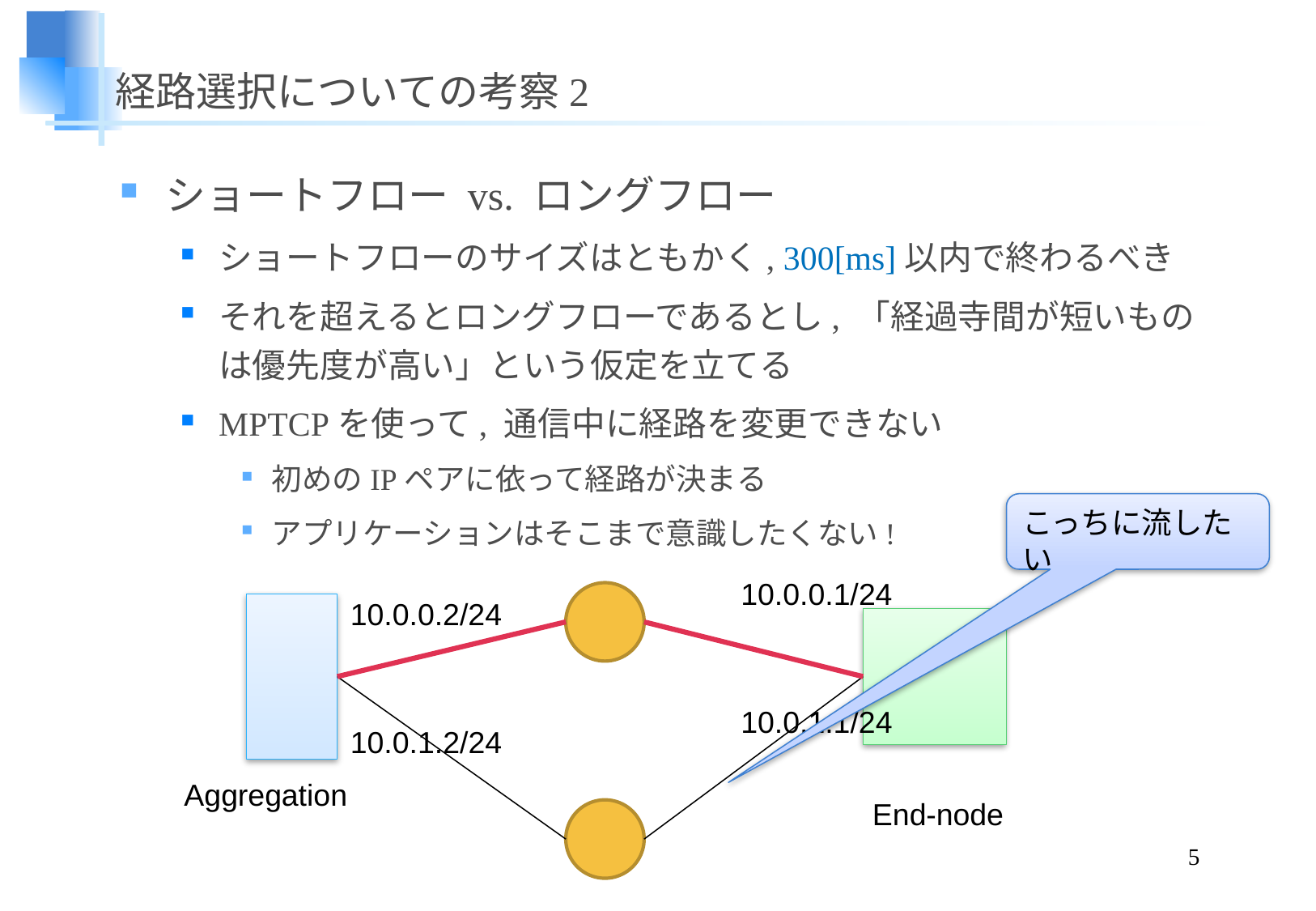

# 経路選択についての考察2
ショートフロー vs. ロングフロー
ショートフローのサイズはともかく, 300[ms]以内で終わるべき
それを超えるとロングフローであるとし, 「経過寺間が短いものは優先度が高い」という仮定を立てる
MPTCPを使って, 通信中に経路を変更できない
初めのIPペアに依って経路が決まる
アプリケーションはそこまで意識したくない!
こっちに流したい
10.0.0.1/24

10.0.0.2/24

10.0.1.1/24
10.0.1.2/24
Aggregation
End-node

5